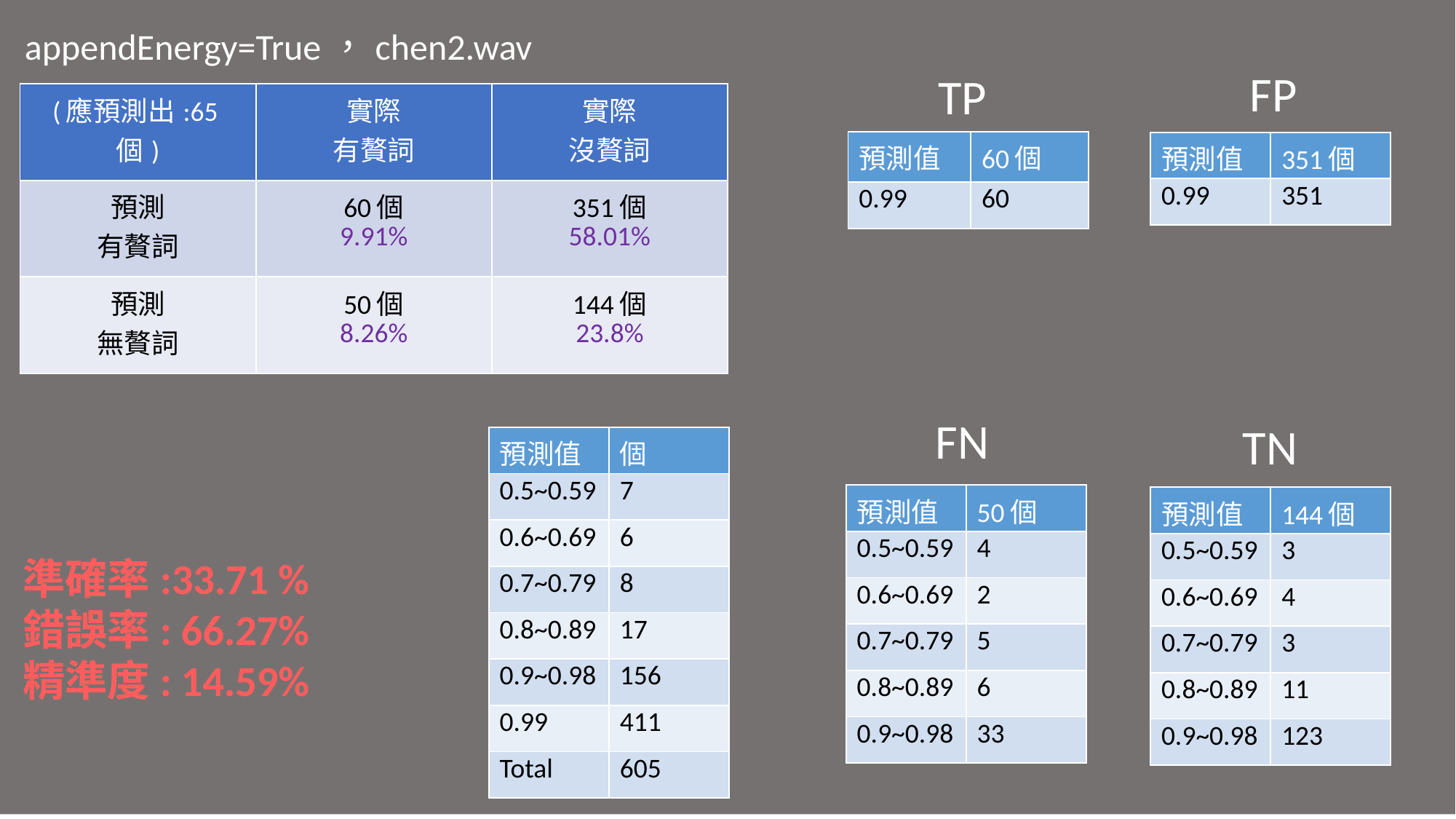

appendEnergy=True，chen2.wav
#
FP
TP
| (應預測出:65個) | 實際 有贅詞 | 實際 沒贅詞 |
| --- | --- | --- |
| 預測 有贅詞 | 60個 9.91% | 351個 58.01% |
| 預測 無贅詞 | 50個 8.26% | 144個 23.8% |
| 預測值 | 60個 |
| --- | --- |
| 0.99 | 60 |
| 預測值 | 351個 |
| --- | --- |
| 0.99 | 351 |

FN
TN
| 預測值 | 個 |
| --- | --- |
| 0.5~0.59 | 7 |
| 0.6~0.69 | 6 |
| 0.7~0.79 | 8 |
| 0.8~0.89 | 17 |
| 0.9~0.98 | 156 |
| 0.99 | 411 |
| Total | 605 |
| 預測值 | 50個 |
| --- | --- |
| 0.5~0.59 | 4 |
| 0.6~0.69 | 2 |
| 0.7~0.79 | 5 |
| 0.8~0.89 | 6 |
| 0.9~0.98 | 33 |
| 預測值 | 144個 |
| --- | --- |
| 0.5~0.59 | 3 |
| 0.6~0.69 | 4 |
| 0.7~0.79 | 3 |
| 0.8~0.89 | 11 |
| 0.9~0.98 | 123 |
準確率:33.71 %
錯誤率: 66.27%
精準度: 14.59%